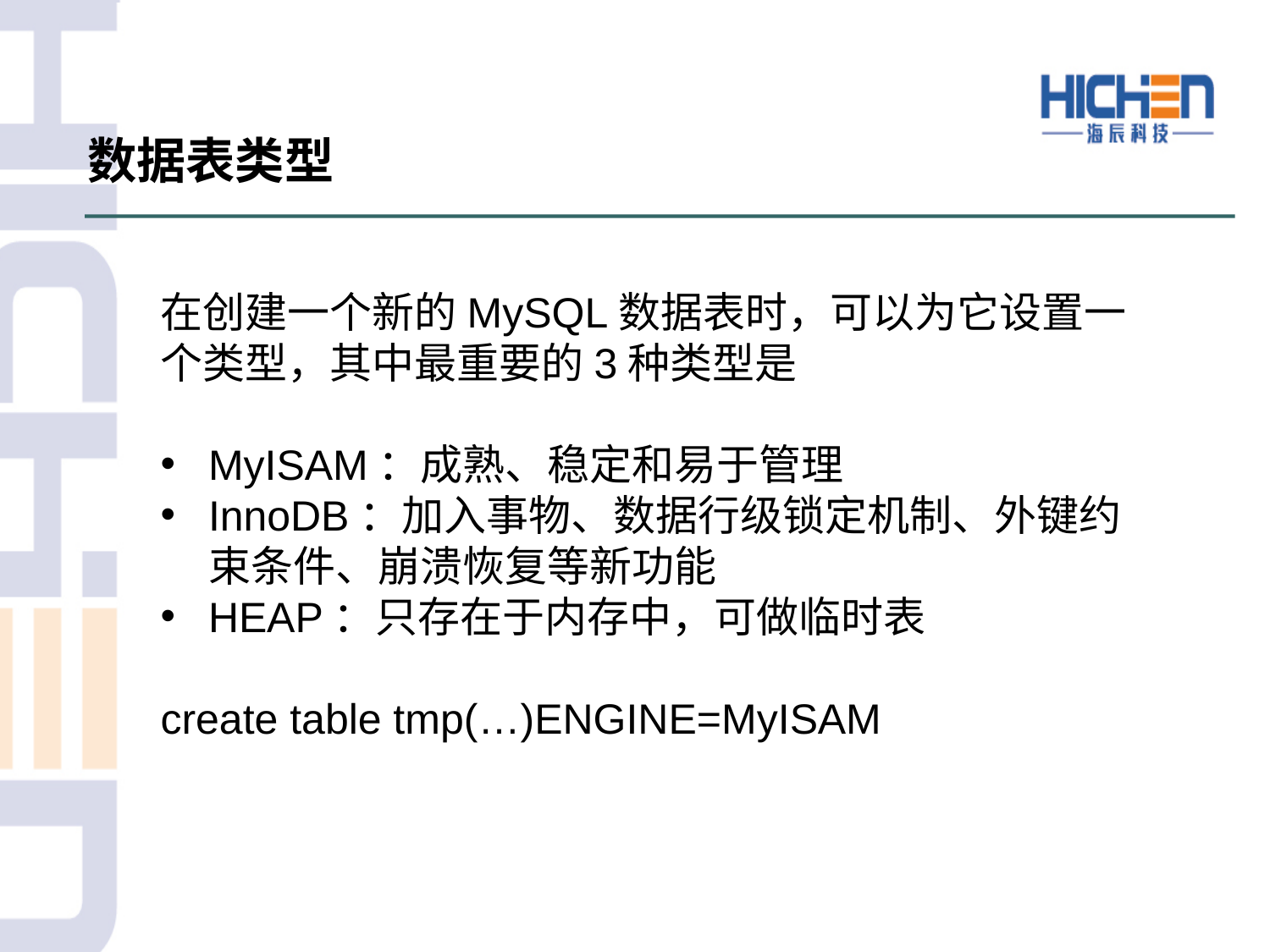

数据表类型

在创建一个新的MySQL数据表时，可以为它设置一个类型，其中最重要的3种类型是

MyISAM：成熟、稳定和易于管理
InnoDB：加入事物、数据行级锁定机制、外键约束条件、崩溃恢复等新功能
HEAP：只存在于内存中，可做临时表

create table tmp(…)ENGINE=MyISAM